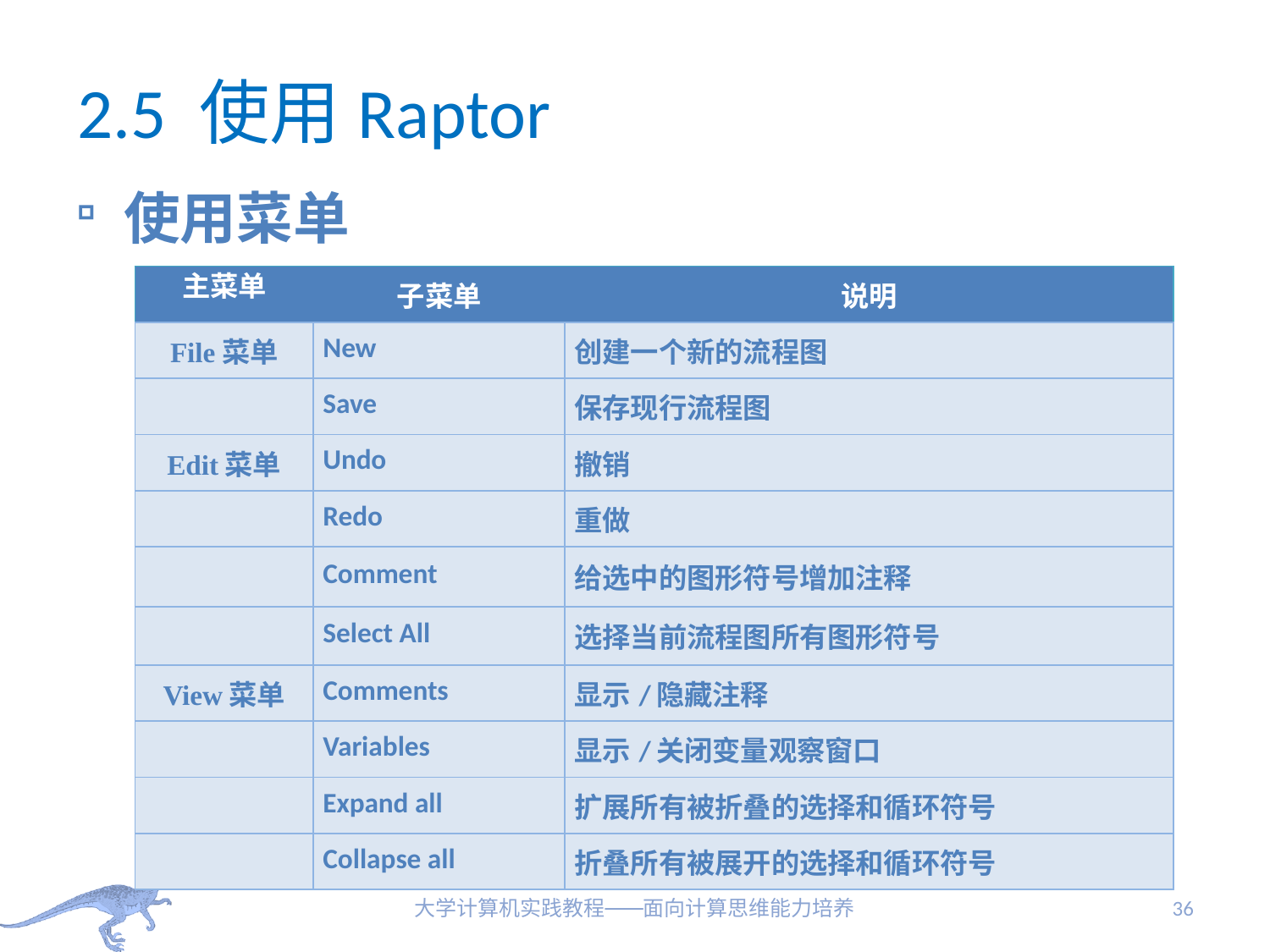

# 2.5 使用Raptor
使用菜单
| 主菜单 | 子菜单 | 说明 |
| --- | --- | --- |
| File菜单 | New | 创建一个新的流程图 |
|  | Save | 保存现行流程图 |
| Edit菜单 | Undo | 撤销 |
|  | Redo | 重做 |
|  | Comment | 给选中的图形符号增加注释 |
|  | Select All | 选择当前流程图所有图形符号 |
| View菜单 | Comments | 显示/隐藏注释 |
|  | Variables | 显示/关闭变量观察窗口 |
|  | Expand all | 扩展所有被折叠的选择和循环符号 |
|  | Collapse all | 折叠所有被展开的选择和循环符号 |
大学计算机实践教程——面向计算思维能力培养
36